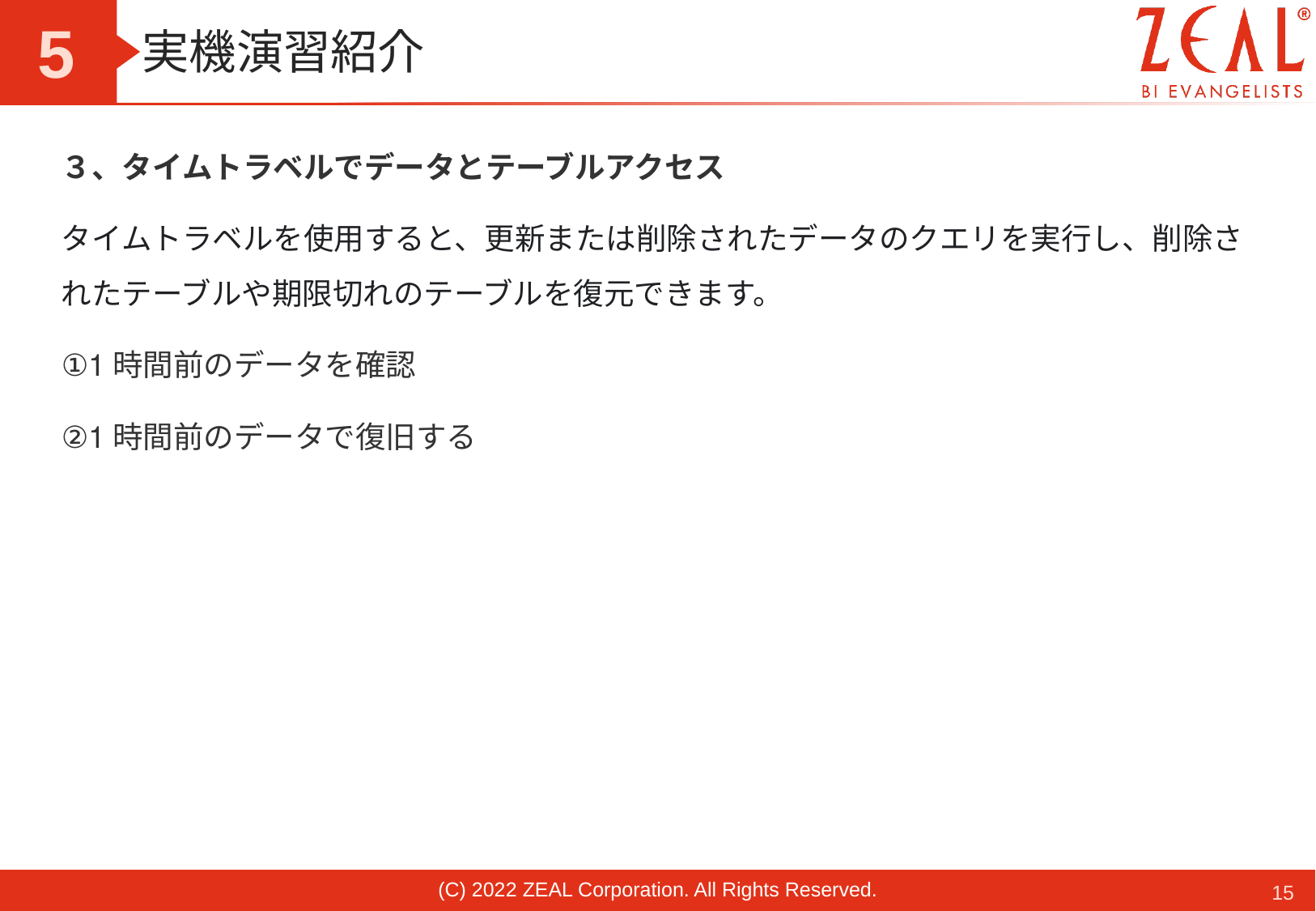

5
# 実機演習紹介
３、タイムトラベルでデータとテーブルアクセス
タイムトラベルを使用すると、更新または削除されたデータのクエリを実行し、削除されたテーブルや期限切れのテーブルを復元できます。
①1時間前のデータを確認
②1時間前のデータで復旧する